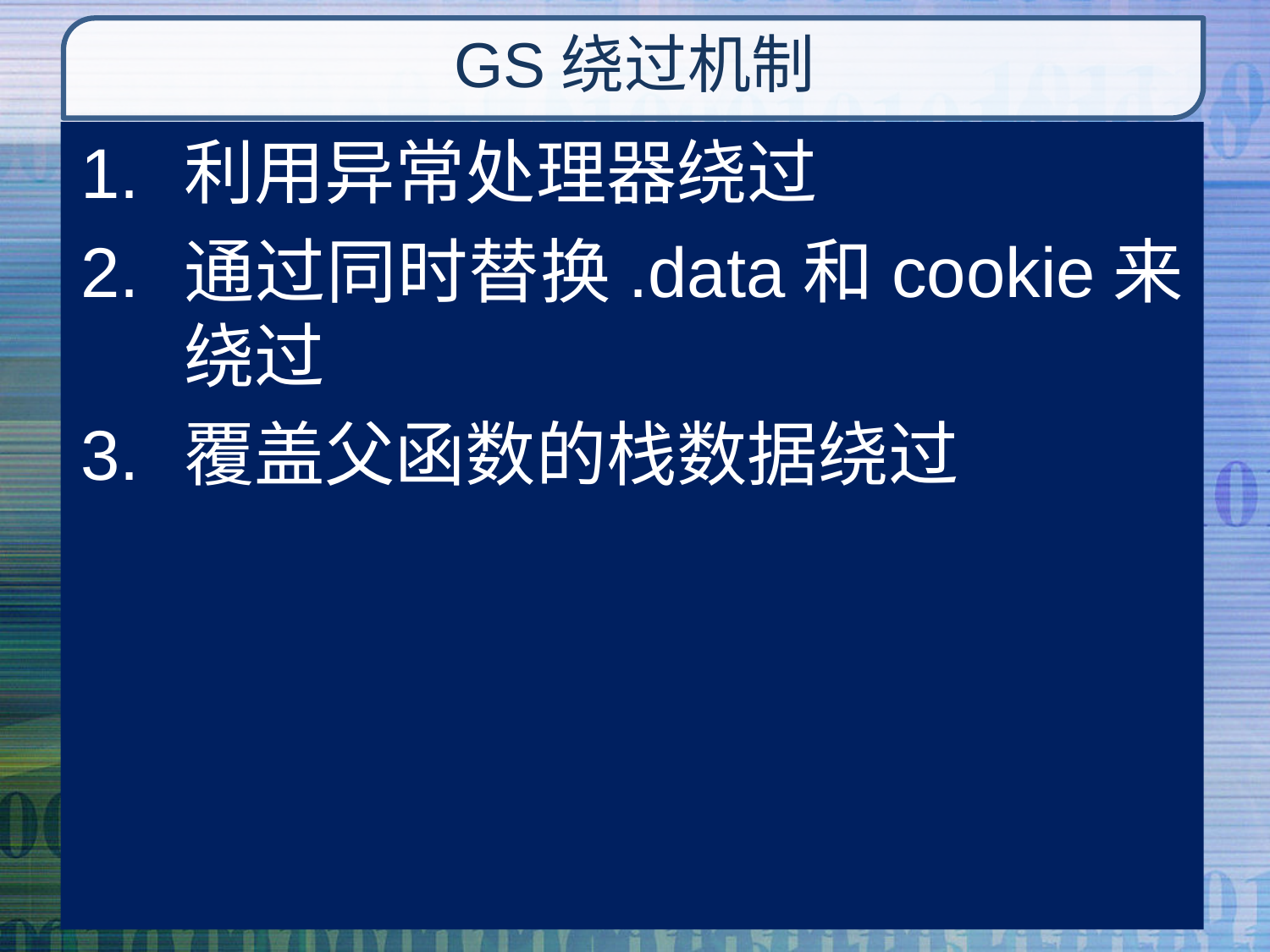

# GS绕过机制
利用异常处理器绕过
通过同时替换.data和cookie来绕过
覆盖父函数的栈数据绕过